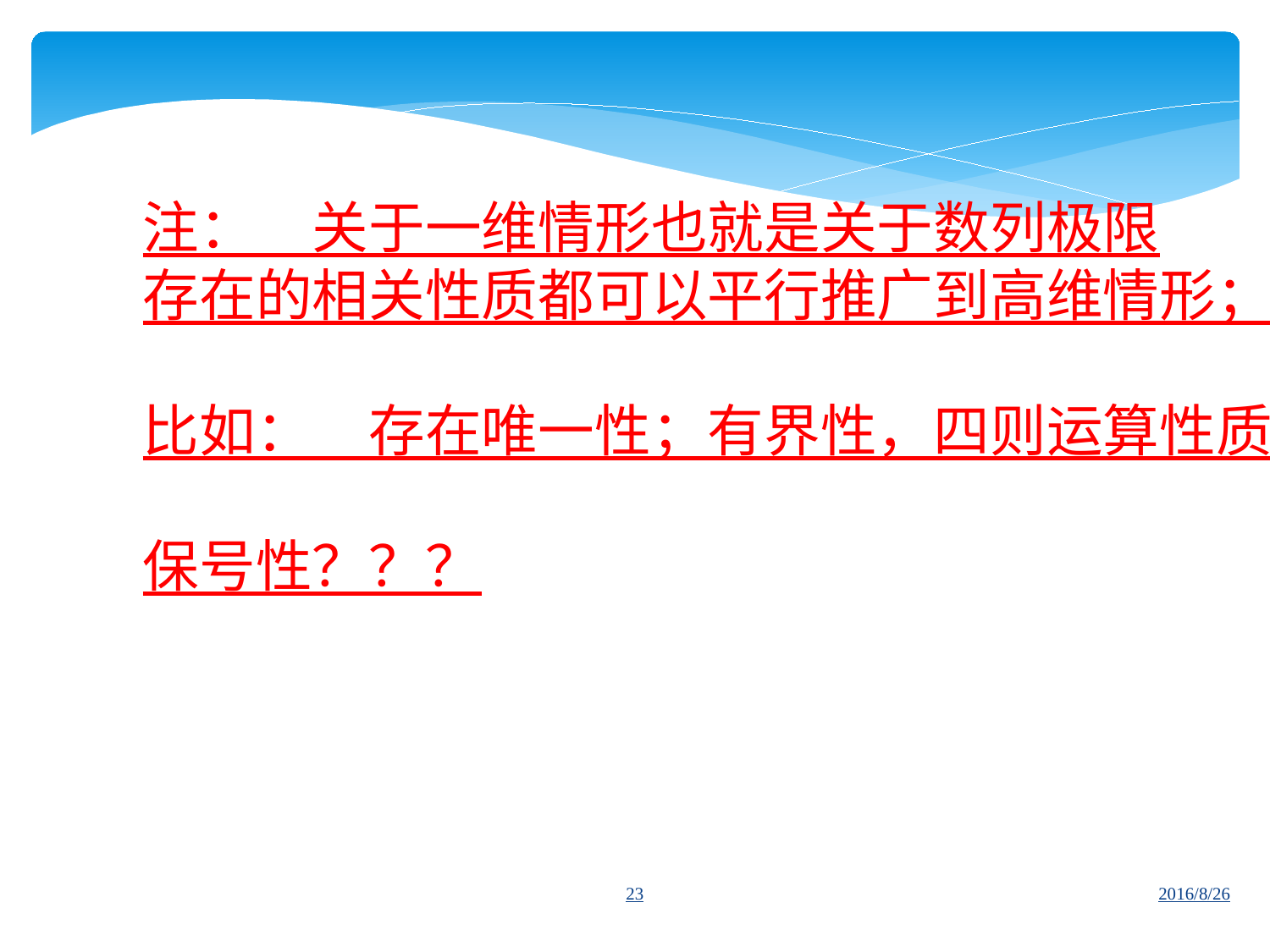

注：　关于一维情形也就是关于数列极限
存在的相关性质都可以平行推广到高维情形；

比如：　存在唯一性；有界性，四则运算性质。

保号性？？？
23
2016/8/26